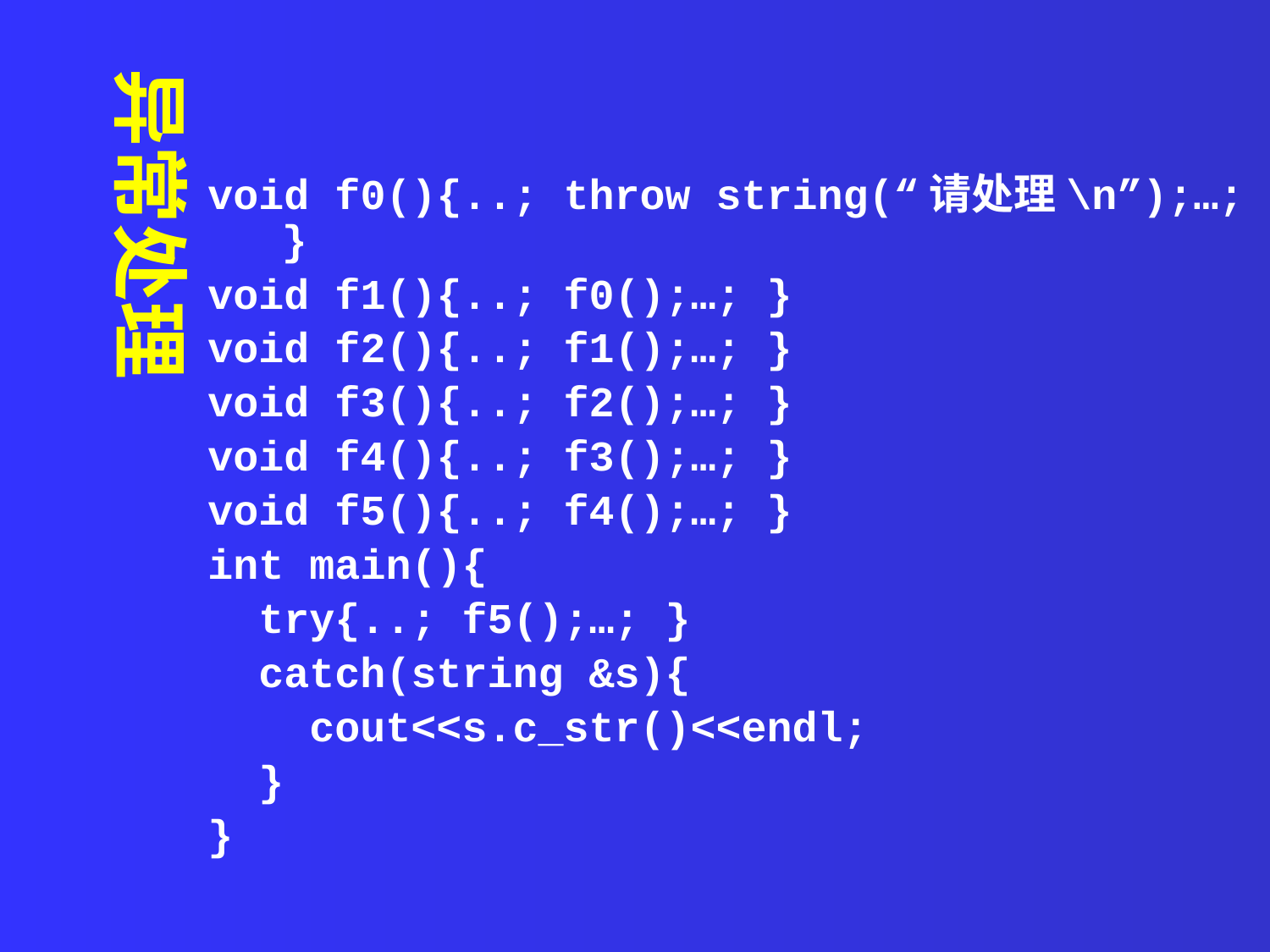

异常处理
void f0(){..; throw string(“请处理\n”);…; }
void f1(){..; f0();…; }
void f2(){..; f1();…; }
void f3(){..; f2();…; }
void f4(){..; f3();…; }
void f5(){..; f4();…; }
int main(){
  try{..; f5();…; }
  catch(string &s){
    cout<<s.c_str()<<endl;
  }
}